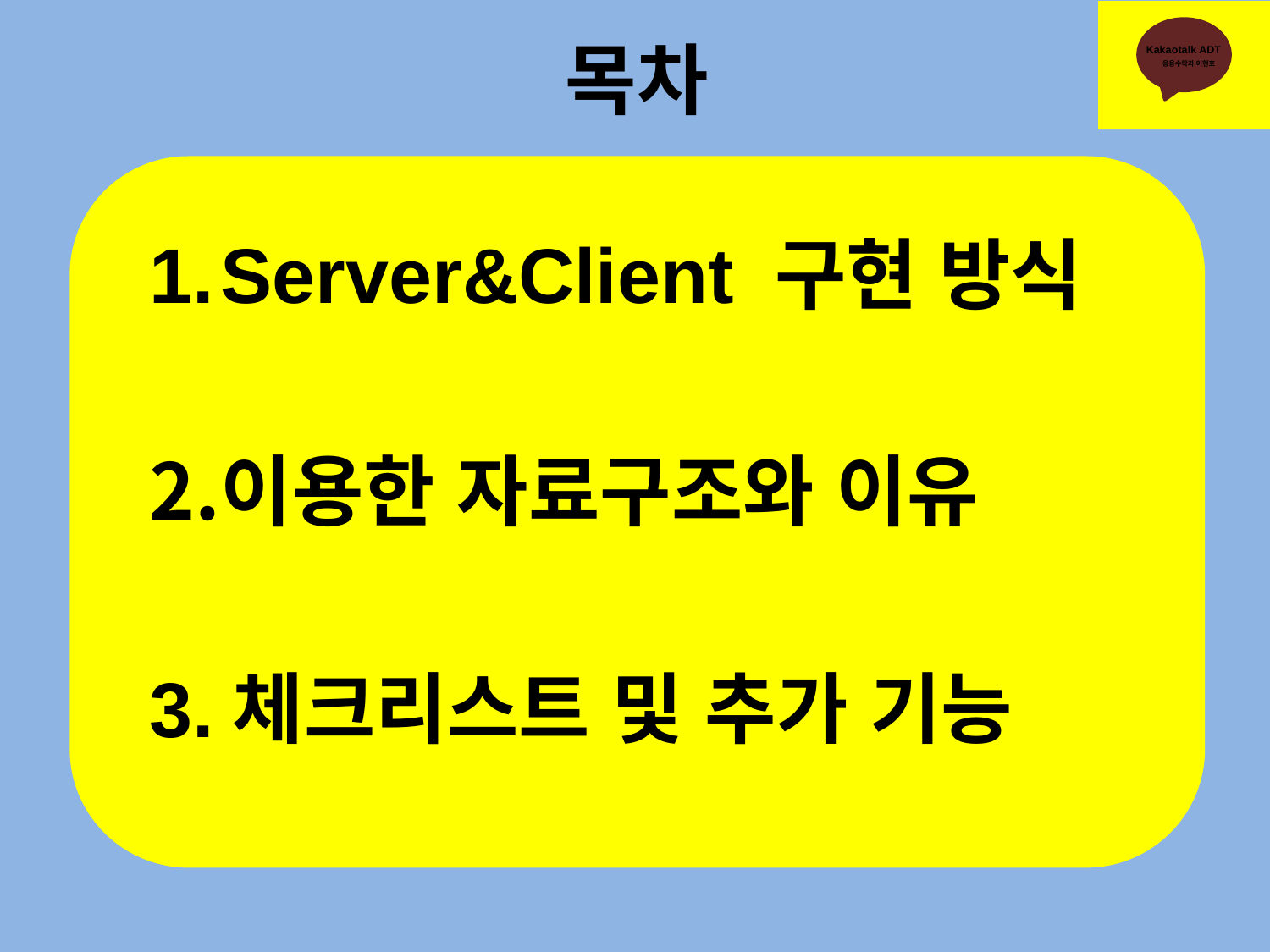

목차

# Kakaotalk ADT
응용수학과 이현호

Server&Client 구현 방식

이용한 자료구조와 이유

3.체크리스트 및 추가 기능